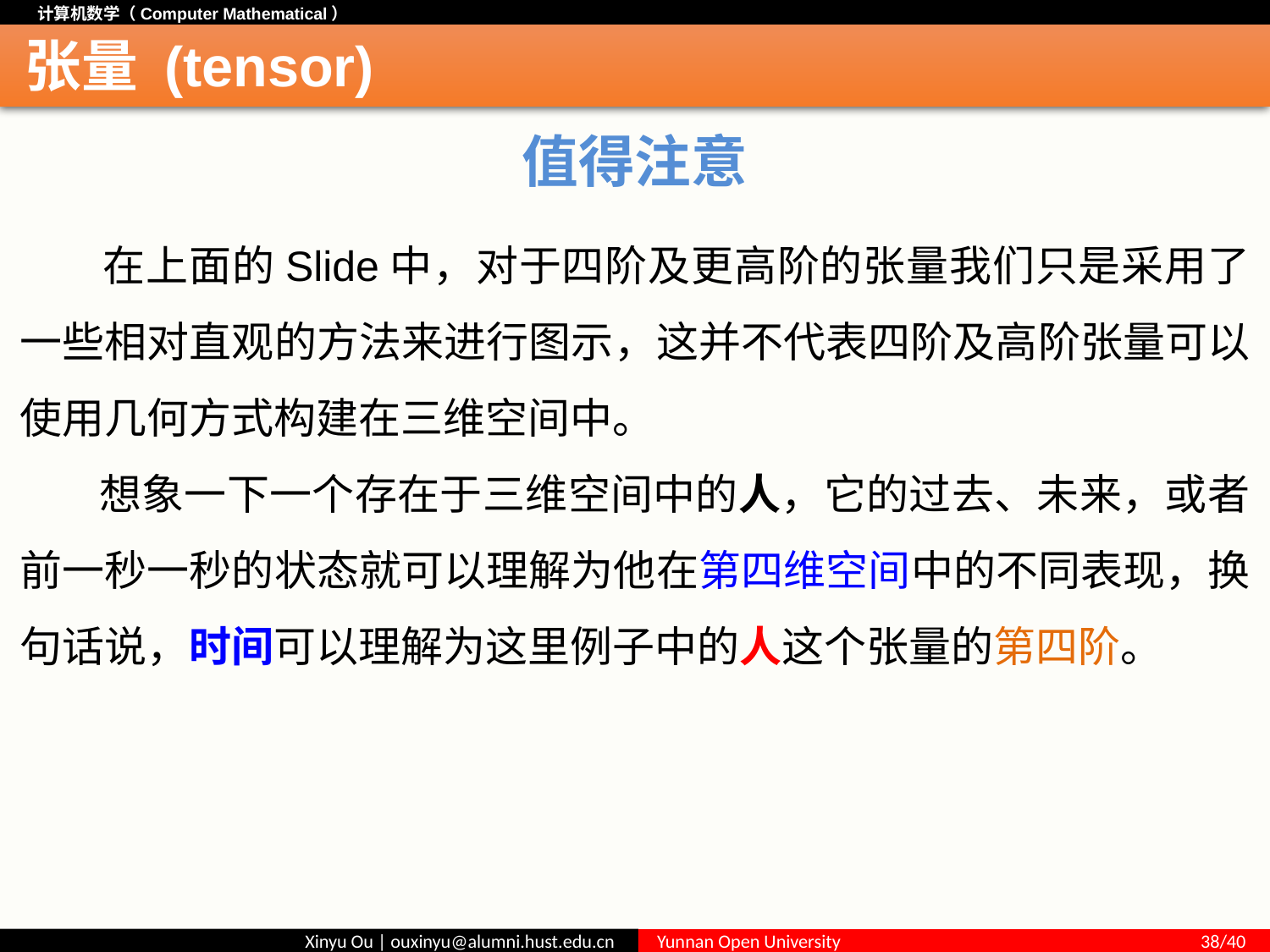

# 张量 (tensor)
值得注意
       在上面的Slide中，对于四阶及更高阶的张量我们只是采用了一些相对直观的方法来进行图示，这并不代表四阶及高阶张量可以使用几何方式构建在三维空间中。
       想象一下一个存在于三维空间中的人，它的过去、未来，或者前一秒一秒的状态就可以理解为他在第四维空间中的不同表现，换句话说，时间可以理解为这里例子中的人这个张量的第四阶。